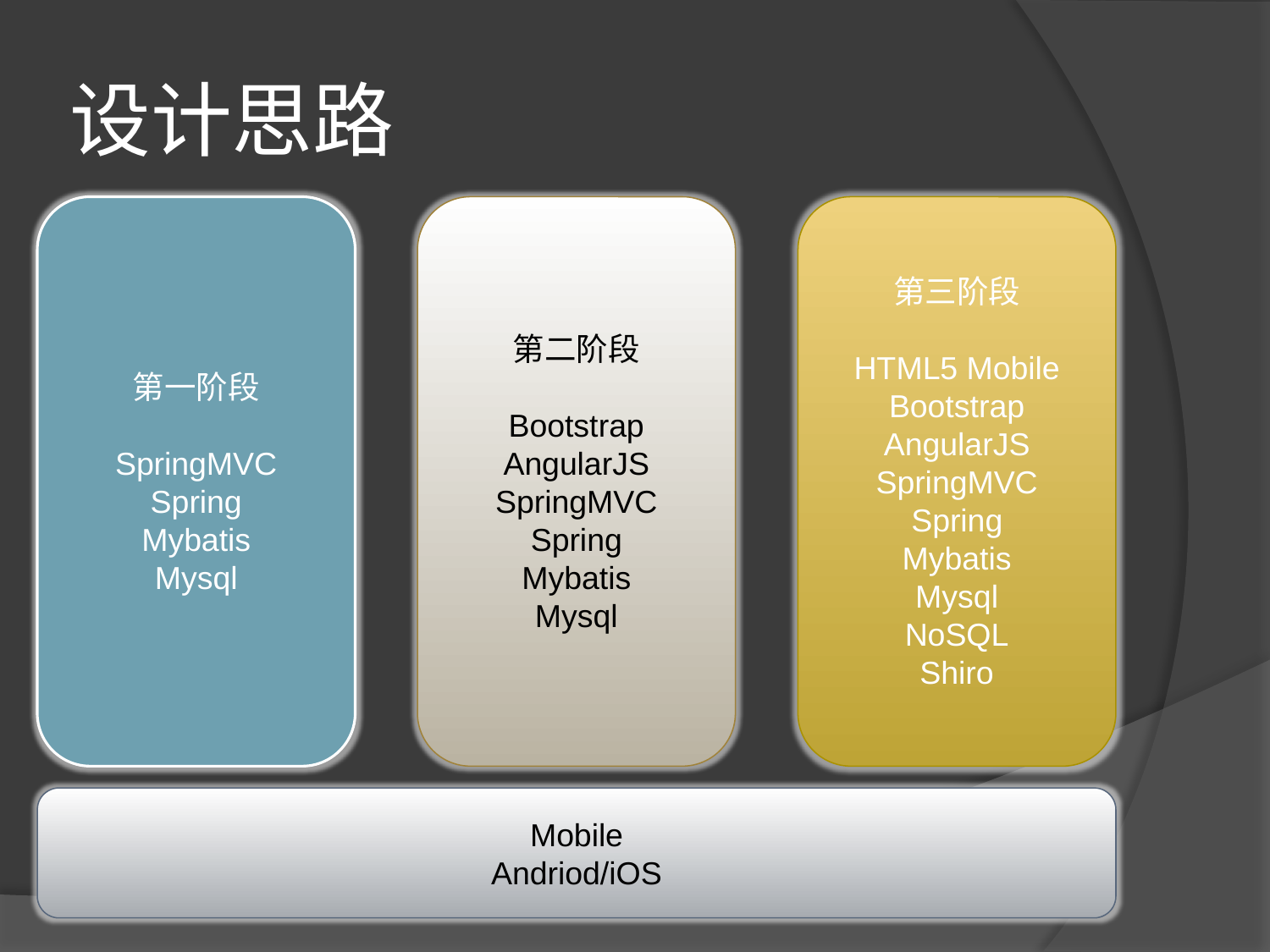

# 设计思路
第一阶段

SpringMVC
Spring
Mybatis
Mysql
第二阶段

Bootstrap
AngularJS
SpringMVC
Spring
Mybatis
Mysql
第三阶段

HTML5 Mobile
Bootstrap
AngularJS
SpringMVC
Spring
Mybatis
Mysql
NoSQL
Shiro
Mobile
Andriod/iOS